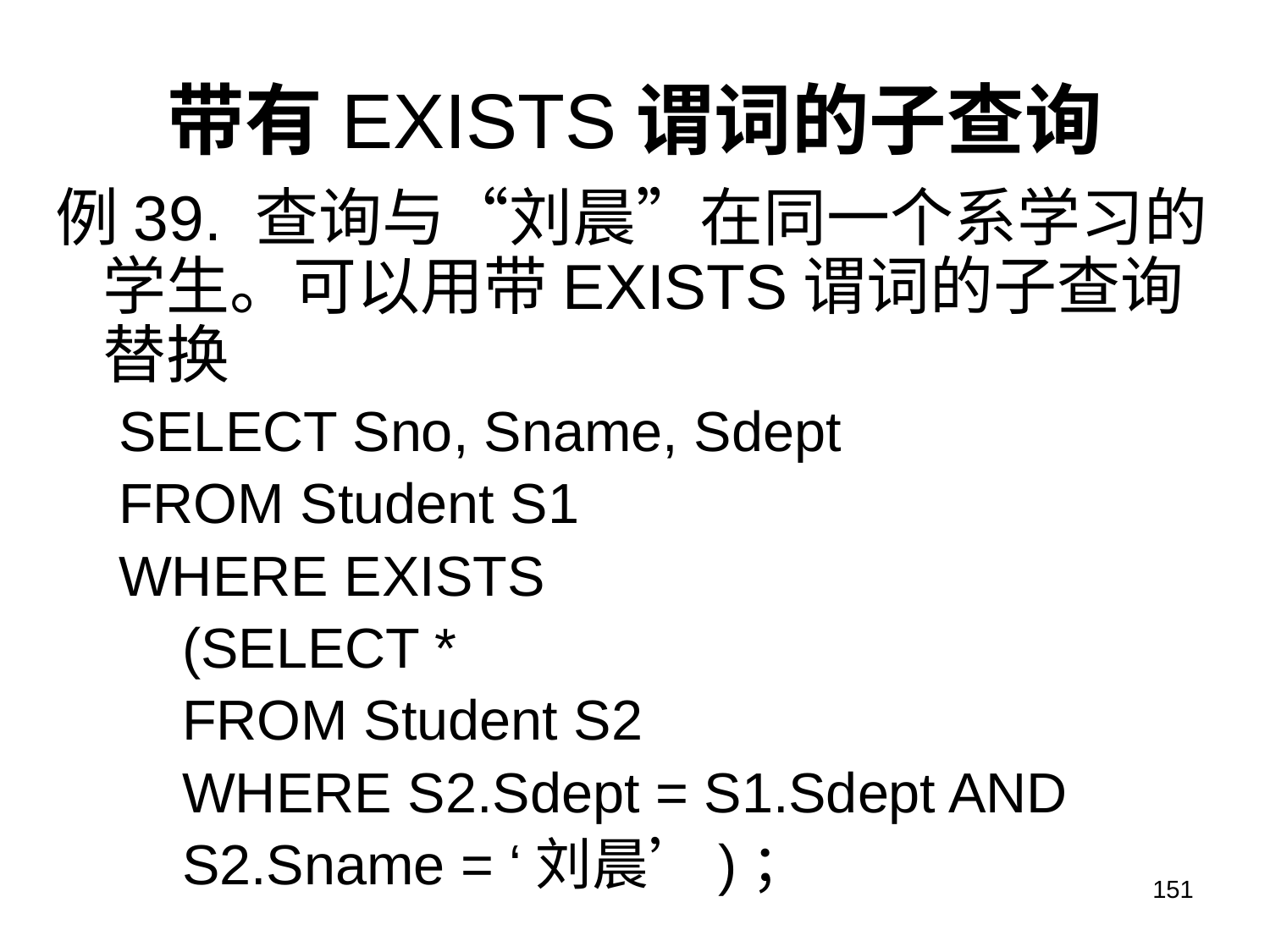

# 带有EXISTS谓词的子查询
例39. 查询与“刘晨”在同一个系学习的学生。可以用带EXISTS谓词的子查询替换
SELECT Sno, Sname, Sdept
FROM Student S1
WHERE EXISTS
(SELECT *
FROM Student S2
WHERE S2.Sdept = S1.Sdept AND
S2.Sname = ‘刘晨’)；

151